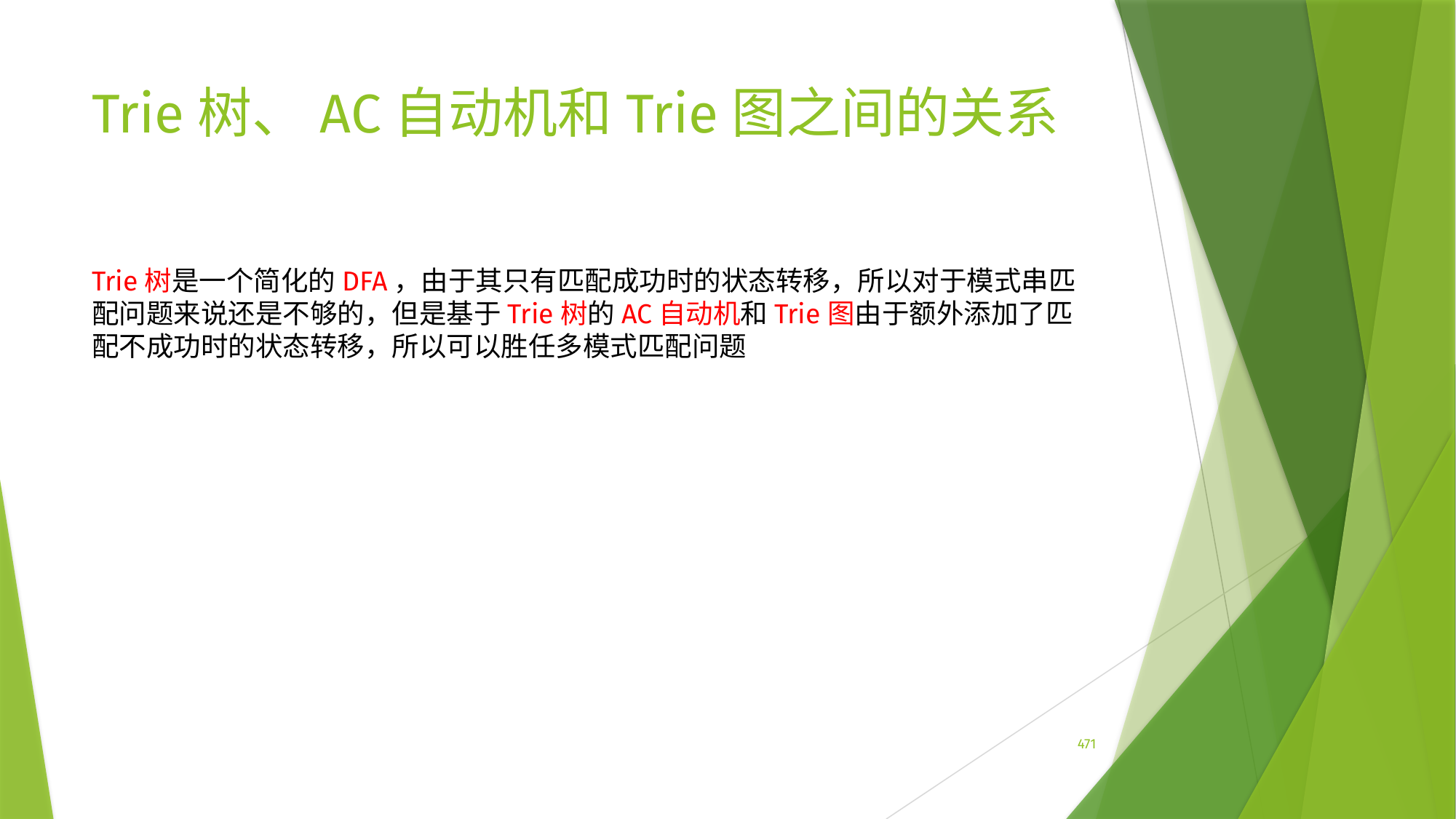

# Trie树、AC自动机和Trie图之间的关系
Trie树是一个简化的DFA，由于其只有匹配成功时的状态转移，所以对于模式串匹配问题来说还是不够的，但是基于Trie树的AC自动机和Trie图由于额外添加了匹配不成功时的状态转移，所以可以胜任多模式匹配问题

471